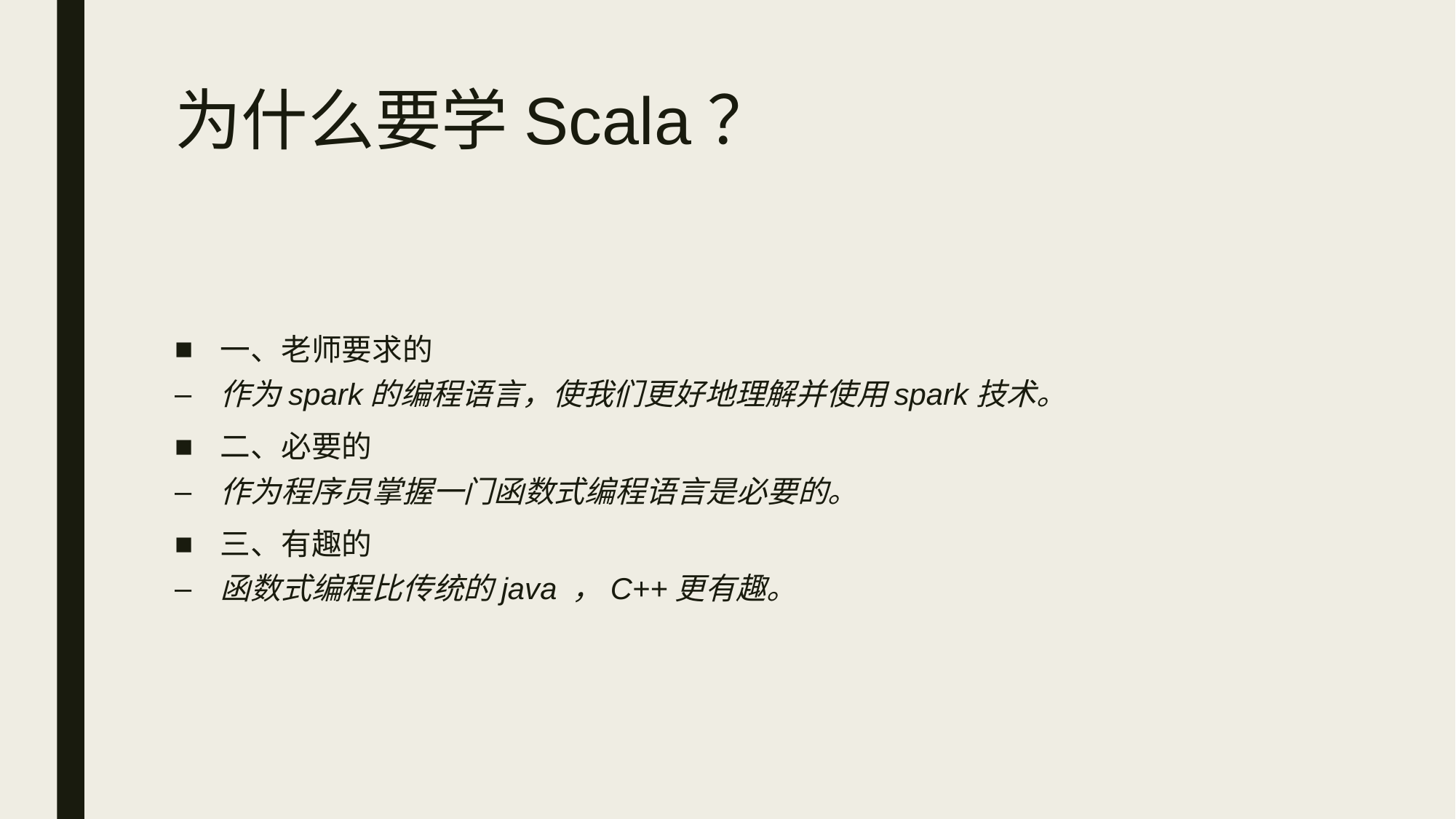

# 为什么要学Scala？

一、老师要求的
作为spark的编程语言，使我们更好地理解并使用spark技术。
二、必要的
作为程序员掌握一门函数式编程语言是必要的。
三、有趣的
函数式编程比传统的java ，C++更有趣。